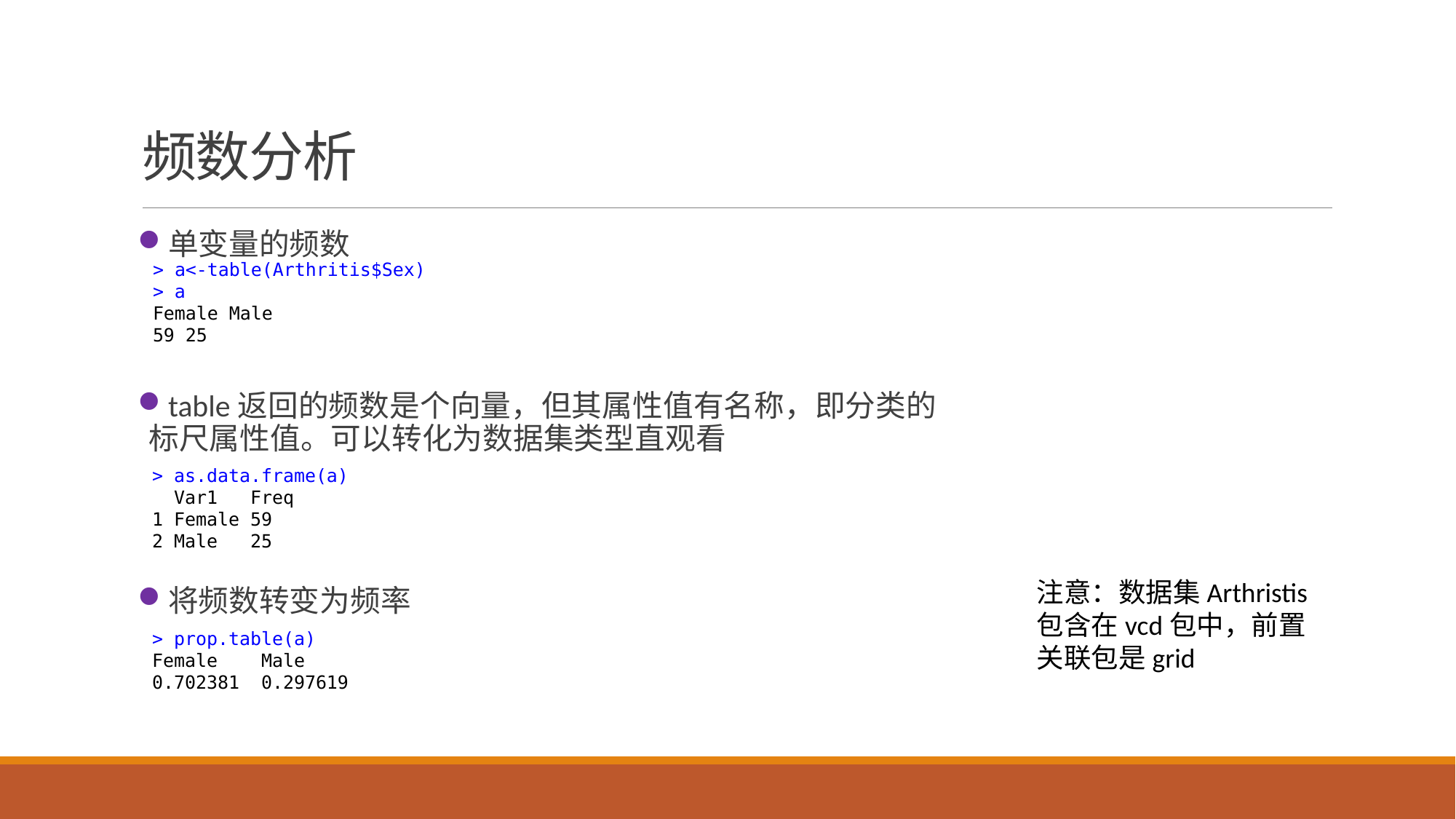

# 频数分析
单变量的频数

table返回的频数是个向量，但其属性值有名称，即分类的标尺属性值。可以转化为数据集类型直观看

将频数转变为频率
> a<-table(Arthritis$Sex)
> a
Female Male
59 25
> as.data.frame(a)
  Var1   Freq
1 Female 59
2 Male   25
注意：数据集Arthristis包含在vcd包中，前置关联包是grid
> prop.table(a)
Female    Male
0.702381  0.297619